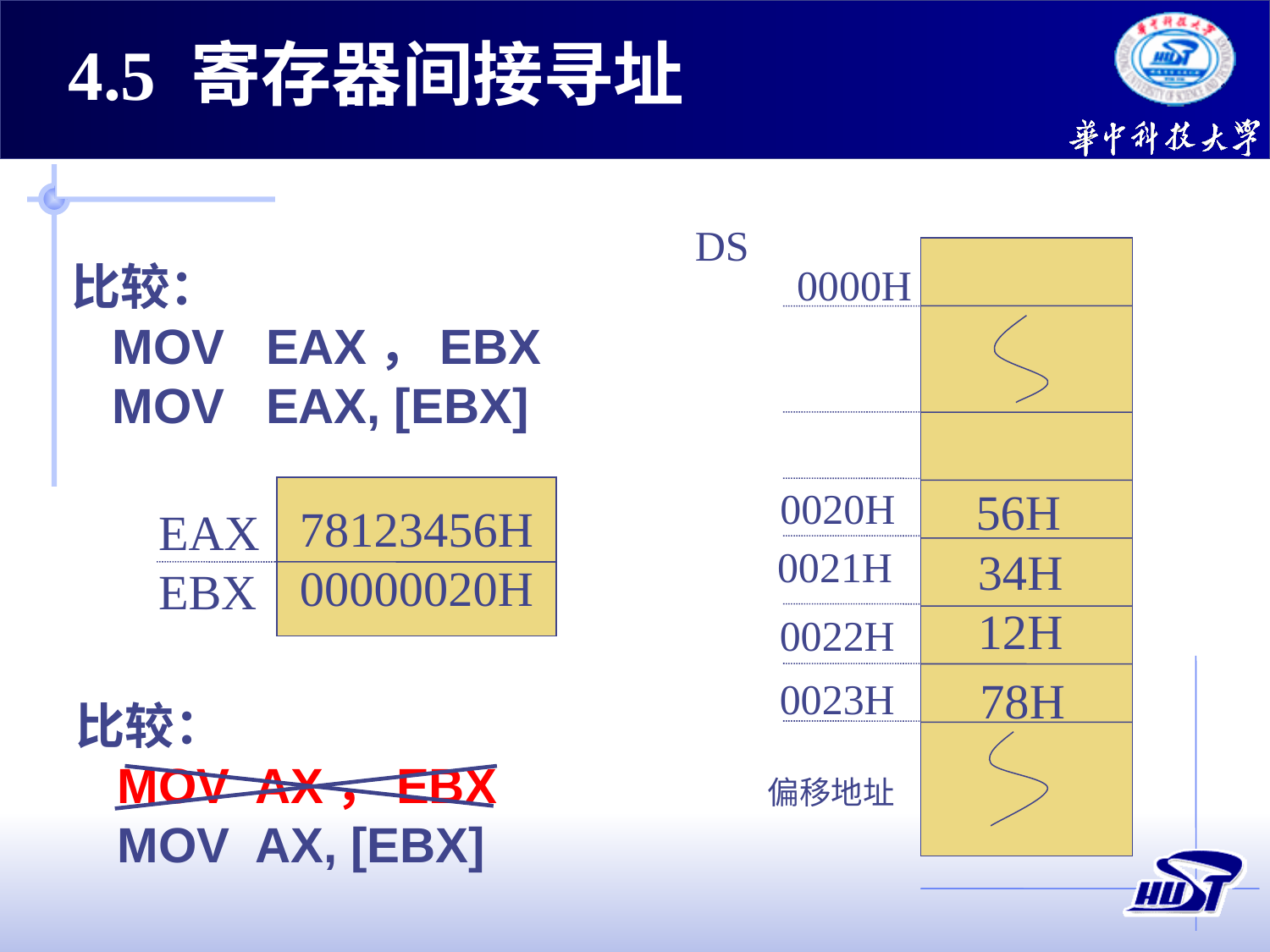

4.5 寄存器间接寻址
DS

比较：
   MOV   EAX，EBX
   MOV   EAX, [EBX]
0000H

56H
0020H
0021H
0022H
0023H
78123456H
00000020H
EAX
EBX

34H
12H

78H

比较：
   MOV  AX，EBX
   MOV  AX, [EBX]

偏移地址